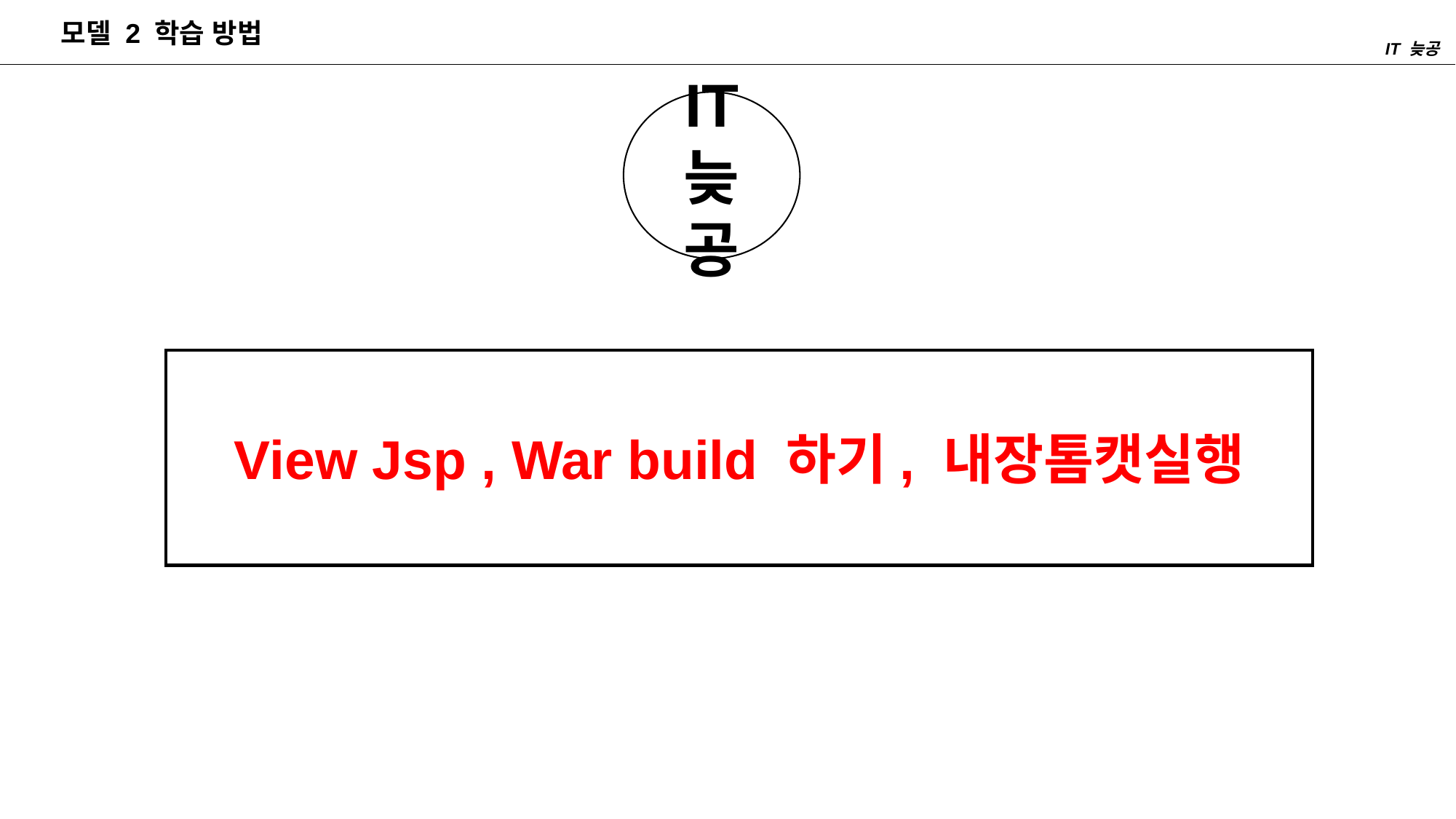

모델 2 학습 방법
IT 늦공
IT
늦공
View Jsp , War build 하기, 내장톰캣실행